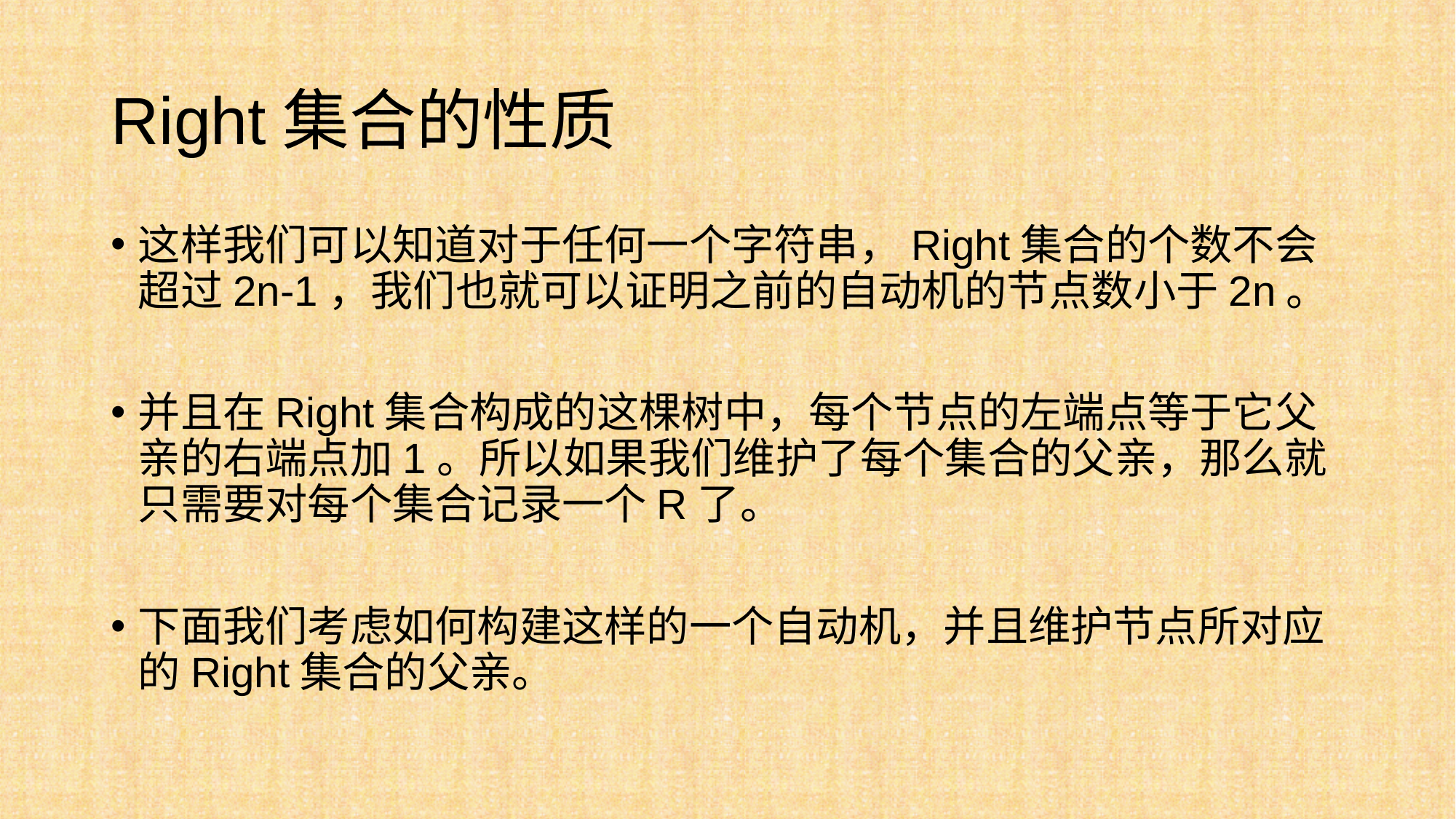

# Right集合的性质
这样我们可以知道对于任何一个字符串，Right集合的个数不会超过2n-1，我们也就可以证明之前的自动机的节点数小于2n。

并且在Right集合构成的这棵树中，每个节点的左端点等于它父亲的右端点加1。所以如果我们维护了每个集合的父亲，那么就只需要对每个集合记录一个R了。

下面我们考虑如何构建这样的一个自动机，并且维护节点所对应的Right集合的父亲。